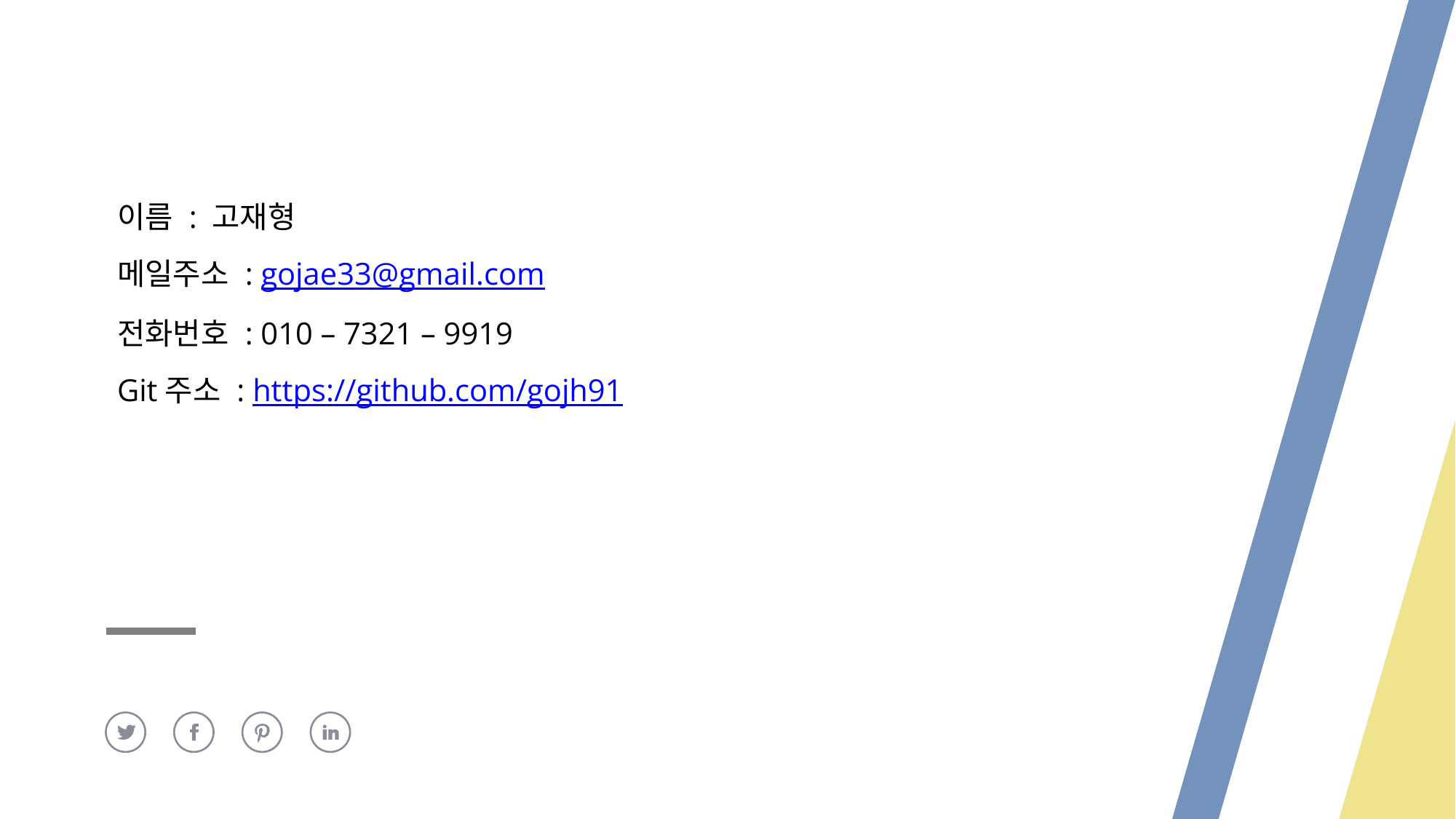

이름 : 고재형
메일주소 : gojae33@gmail.com
전화번호 : 010 – 7321 – 9919
Git주소 : https://github.com/gojh91